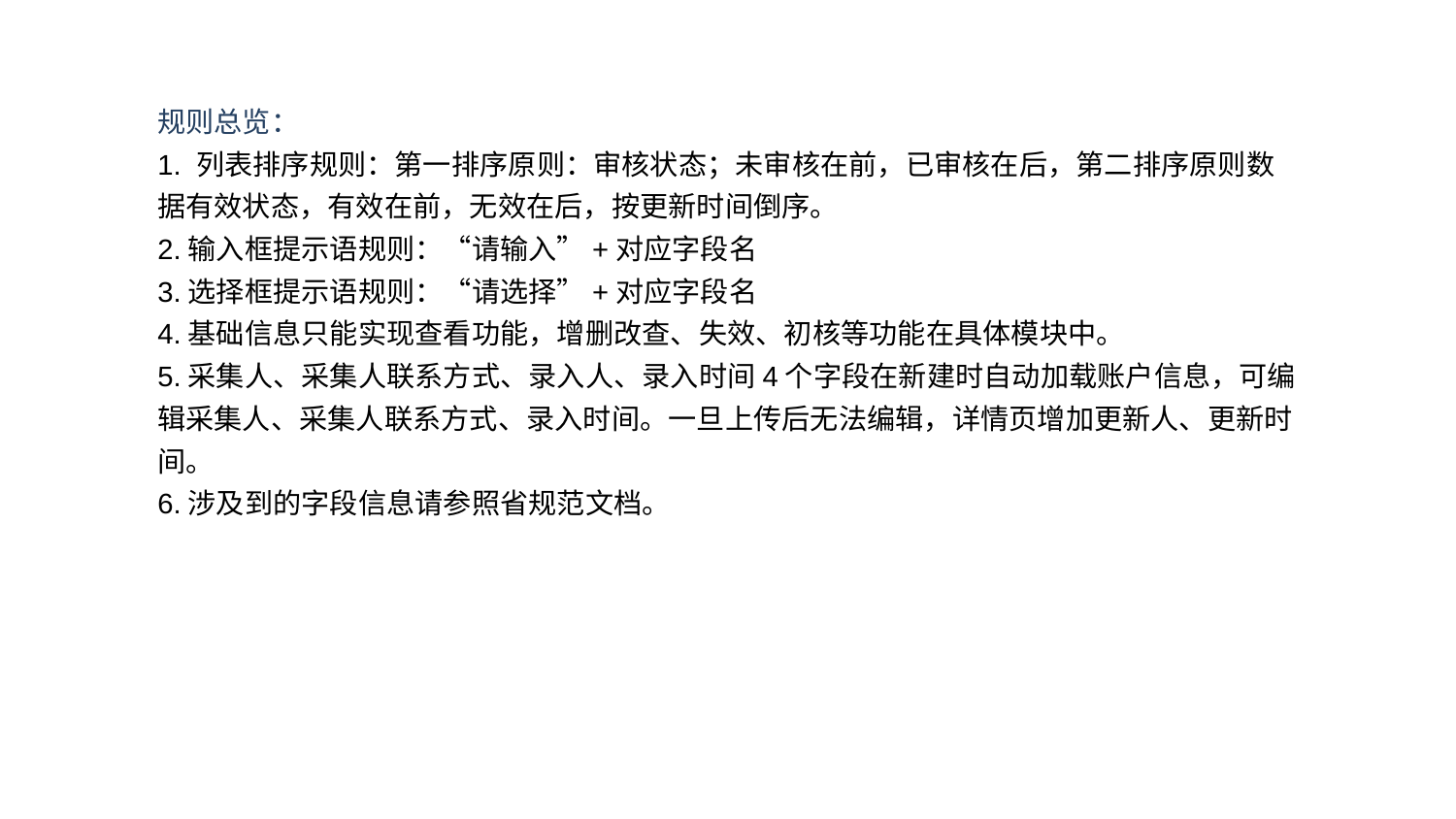

规则总览：
1. 列表排序规则：第一排序原则：审核状态；未审核在前，已审核在后，第二排序原则数据有效状态，有效在前，无效在后，按更新时间倒序。
2.输入框提示语规则：“请输入”+对应字段名
3.选择框提示语规则：“请选择”+对应字段名
4.基础信息只能实现查看功能，增删改查、失效、初核等功能在具体模块中。
5.采集人、采集人联系方式、录入人、录入时间4个字段在新建时自动加载账户信息，可编辑采集人、采集人联系方式、录入时间。一旦上传后无法编辑，详情页增加更新人、更新时间。
6.涉及到的字段信息请参照省规范文档。